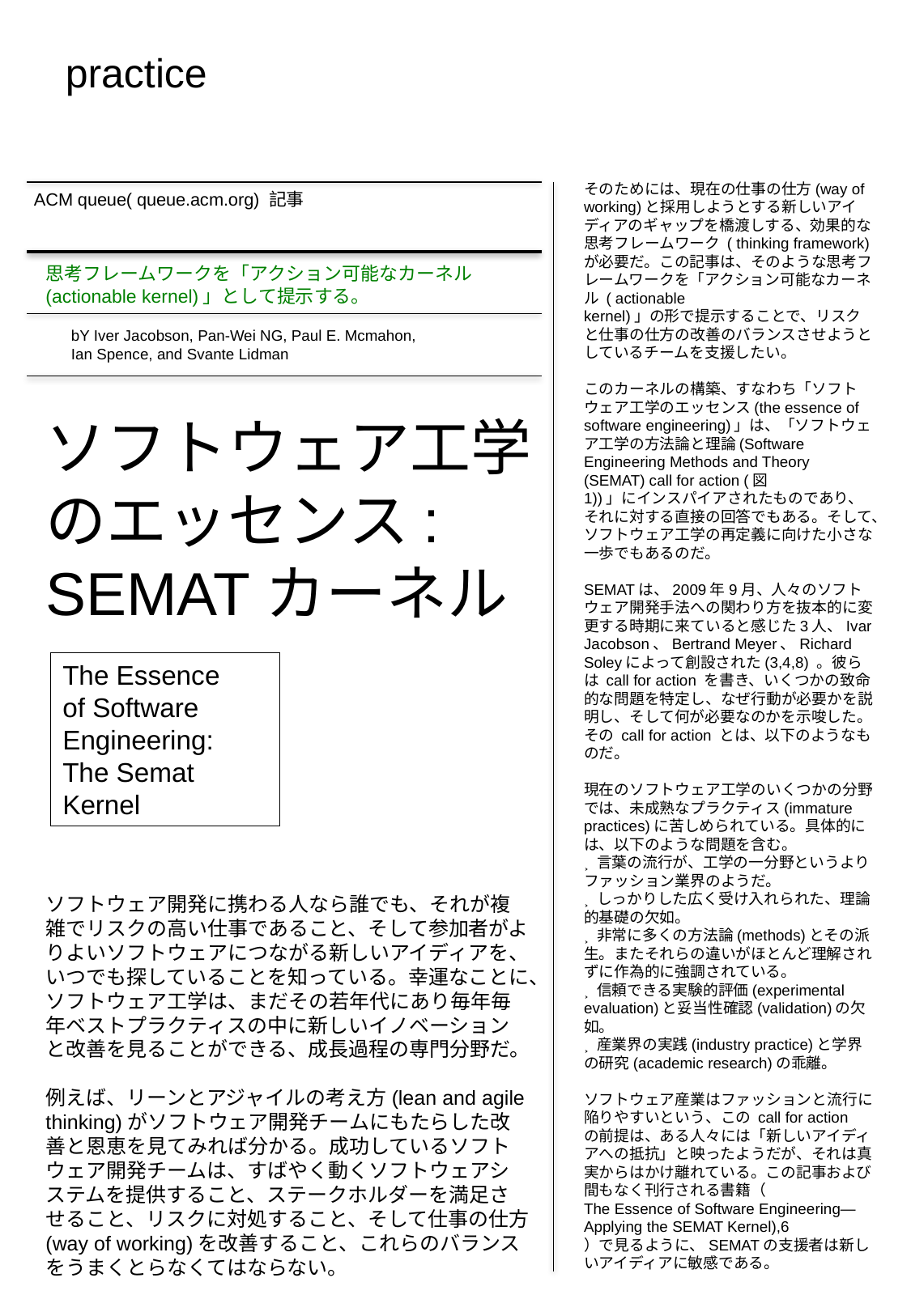

practice
そのためには、現在の仕事の仕方(way of
working)と採用しようとする新しいアイディアのギャップを橋渡しする、効果的な思考フレームワーク ( thinking framework) が必要だ。この記事は、そのような思考フレームワークを「アクション可能なカーネル ( actionable
kernel)」の形で提示することで、リスクと仕事の仕方の改善のバランスさせようとしているチームを支援したい。

このカーネルの構築、すなわち「ソフトウェア工学のエッセンス(the essence of software engineering)」は、「ソフトウェア工学の方法論と理論(Software Engineering Methods and Theory
(SEMAT) call for action (図
1))」にインスパイアされたものであり、それに対する直接の回答でもある。そして、ソフトウェア工学の再定義に向けた小さな一歩でもあるのだ。

SEMATは、2009年9月、人々のソフトウェア開発手法への関わり方を抜本的に変更する時期に来ていると感じた3人、Ivar
Jacobson、Bertrand Meyer、Richard Soleyによって創設された(3,4,8) 。彼らは call for action を書き、いくつかの致命的な問題を特定し、なぜ行動が必要かを説明し、そして何が必要なのかを示唆した。その call for action とは、以下のようなものだ。

現在のソフトウェア工学のいくつかの分野では、未成熟なプラクティス(immature practices)に苦しめられている。具体的には、以下のような問題を含む。
˲ 言葉の流行が、工学の一分野というよりファッション業界のようだ。
˲ しっかりした広く受け入れられた、理論的基礎の欠如。
˲ 非常に多くの方法論(methods)とその派生。またそれらの違いがほとんど理解されずに作為的に強調されている。
˲ 信頼できる実験的評価(experimental evaluation)と妥当性確認(validation)の欠如。
˲ 産業界の実践(industry practice)と学界の研究(academic research)の乖離。

ソフトウェア産業はファッションと流行に陥りやすいという、この call for action
の前提は、ある人々には「新しいアイディアへの抵抗」と映ったようだが、それは真実からはかけ離れている。この記事および間もなく刊行される書籍（
The Essence of Software Engineering—Applying the SEMAT Kernel),6
）で見るように、SEMATの支援者は新しいアイディアに敏感である。
ACM queue( queue.acm.org) 記事
思考フレームワークを「アクション可能なカーネル(actionable kernel)」として提示する。
bY Iver Jacobson, Pan-Wei NG, Paul E. Mcmahon,
Ian Spence, and Svante Lidman
ソフトウェア工学のエッセンス:
SEMATカーネル
The Essence
of Software
Engineering:
The Semat
Kernel
ソフトウェア開発に携わる人なら誰でも、それが複雑でリスクの高い仕事であること、そして参加者がよりよいソフトウェアにつながる新しいアイディアを、いつでも探していることを知っている。幸運なことに、ソフトウェア工学は、まだその若年代にあり毎年毎年ベストプラクティスの中に新しいイノベーションと改善を見ることができる、成長過程の専門分野だ。
例えば、リーンとアジャイルの考え方(lean and agile thinking)がソフトウェア開発チームにもたらした改善と恩恵を見てみれば分かる。成功しているソフトウェア開発チームは、すばやく動くソフトウェアシステムを提供すること、ステークホルダーを満足させること、リスクに対処すること、そして仕事の仕方(way of working)を改善すること、これらのバランスをうまくとらなくてはならない。